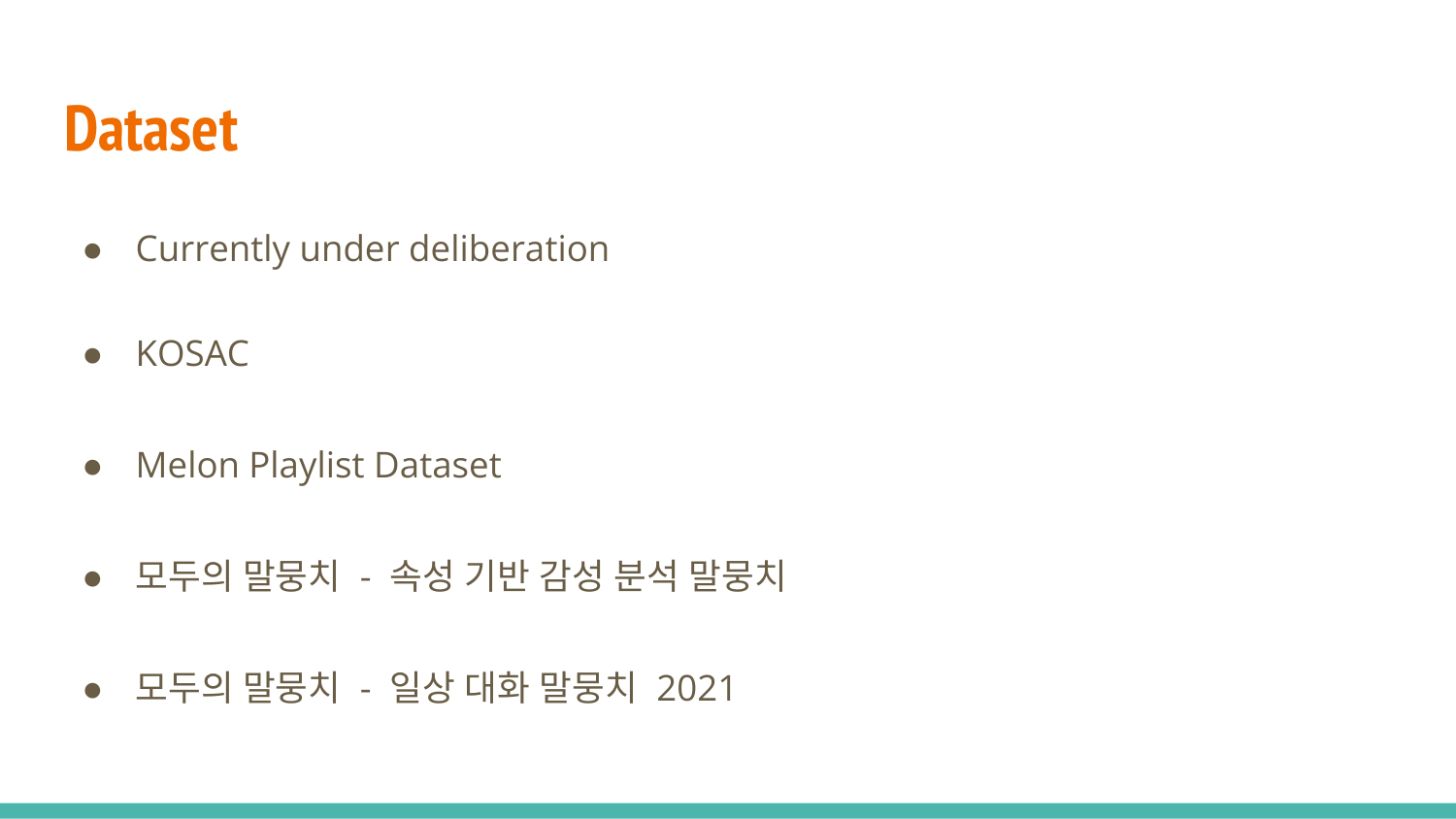

# Dataset
Currently under deliberation
KOSAC
Melon Playlist Dataset
모두의 말뭉치 - 속성 기반 감성 분석 말뭉치
모두의 말뭉치 - 일상 대화 말뭉치 2021